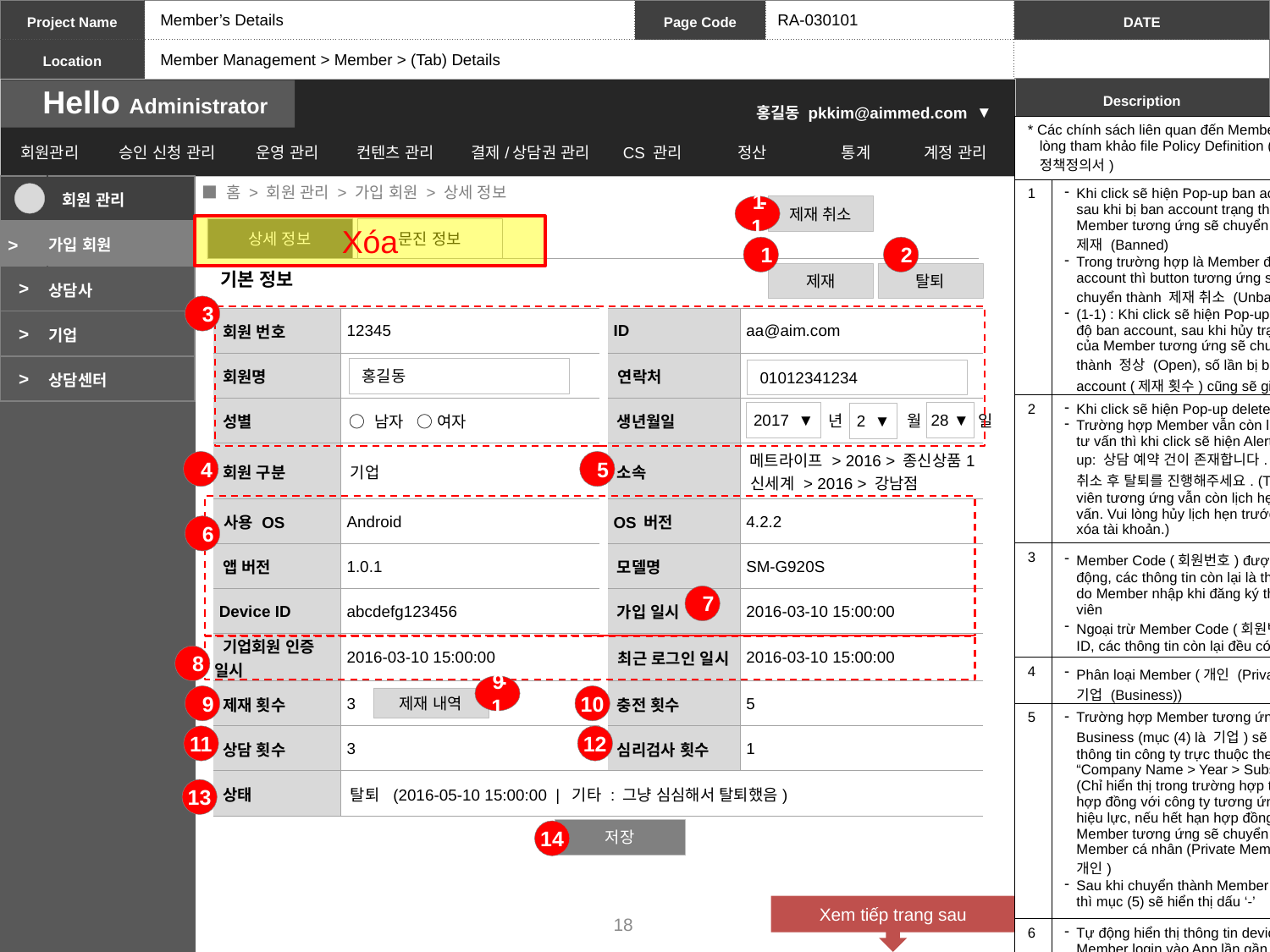

Member’s Details
RA-030101
Member Management > Member > (Tab) Details
| \* Các chính sách liên quan đến Member vui lòng tham khảo file Policy Definition (정책정의서) |  |
| --- | --- |
| 1 | Khi click sẽ hiện Pop-up ban account, sau khi bị ban account trạng thái của Member tương ứng sẽ chuyển thành 제재 (Banned) Trong trường hợp là Member đã bị ban account thì button tương ứng sẽ chuyển thành 제재 취소 (Unban) (1-1) : Khi click sẽ hiện Pop-up hủy chế độ ban account, sau khi hủy trạng thái của Member tương ứng sẽ chuyển thành 정상 (Open), số lần bị ban account (제재 횟수) cũng sẽ giảm đi |
| 2 | Khi click sẽ hiện Pop-up delete account Trường hợp Member vẫn còn lịch hẹn tư vấn thì khi click sẽ hiện Alert Pop-up: 상담 예약 건이 존재합니다. 예약 취소 후 탈퇴를 진행해주세요. (Thành viên tương ứng vẫn còn lịch hẹn tư vấn. Vui lòng hủy lịch hẹn trước khi xóa tài khoản.) |
| 3 | Member Code (회원번호) được cấp tự động, các thông tin còn lại là thông tin do Member nhập khi đăng ký thành viên Ngoại trừ Member Code (회원번호) và ID, các thông tin còn lại đều có thể sửa |
| 4 | Phân loại Member (개인 (Private) | 기업 (Business)) |
| 5 | Trường hợp Member tương ứng là Business (mục (4) là 기업) sẽ hiển thị thông tin công ty trực thuộc theo form “Company Name > Year > Subsidiary” (Chỉ hiển thị trong trường hợp thời hạn hợp đồng với công ty tương ứng còn hiệu lực, nếu hết hạn hợp đồng Member tương ứng sẽ chuyển thành Member cá nhân (Private Member/개인) Sau khi chuyển thành Member cá nhân thì mục (5) sẽ hiển thị dấu ‘-’ |
| 6 | Tự động hiển thị thông tin device mà Member login vào App lần gần đây nhất |
| 7 | Registration Time (가입 일시) : Thời gian Member đăng ký lần đầu tiên trên App |
| 8 | Business Member Authentication Time (기업회원 인증 일시): Thời gian Member được xét duyệt thành Business Member lần đầu tiên. Trường hợp là Private Member thì hiển thị dấu – Last Login Time (최근 로그인 일시): Hiển thị thời gian login gần đây nhất |
   ■ 홈 > 회원 관리 > 가입 회원 > 상세 정보

|  | 회원 관리 |
| --- | --- |
| > | 가입 회원 |
| > | 상담사 |
| > | 기업 |
| > | 상담센터 |

1-1
제재 취소
Xóa
상세 정보
문진 정보
1
2
기본 정보
제재
탈퇴
3

| 회원 번호 | 12345 |  | ID | aa@aim.com |
| --- | --- | --- | --- | --- |
| 회원명 |  |  | 연락처 |  |
| 성별 | ○ 남자 ○ 여자 |  | 생년월일 |  |
| 회원 구분 | 기업 |  | 소속 | 메트라이프 > 2016 > 종신상품1 신세계 > 2016 > 강남점 |
| 사용 OS | Android |  | OS 버전 | 4.2.2 |
| 앱 버전 | 1.0.1 |  | 모델명 | SM-G920S |
| Device ID | abcdefg123456 |  | 가입 일시 | 2016-03-10 15:00:00 |
| 기업회원 인증 일시 | 2016-03-10 15:00:00 |  | 최근 로그인 일시 | 2016-03-10 15:00:00 |
| 제재 횟수 | 3 |  | 충전 횟수 | 5 |
| 상담 횟수 | 3 |  | 심리검사 횟수 | 1 |
| 상태 | 탈퇴 (2016-05-10 15:00:00 | 기타 : 그냥 심심해서 탈퇴했음) |  |  |  |
홍길동
01012341234
2017  ▼
28 ▼
2  ▼
월
일
년
일
4
5

6
7

8
9-1
9
10
제재 내역
11
12
13
저장
14
Xem tiếp trang sau
18